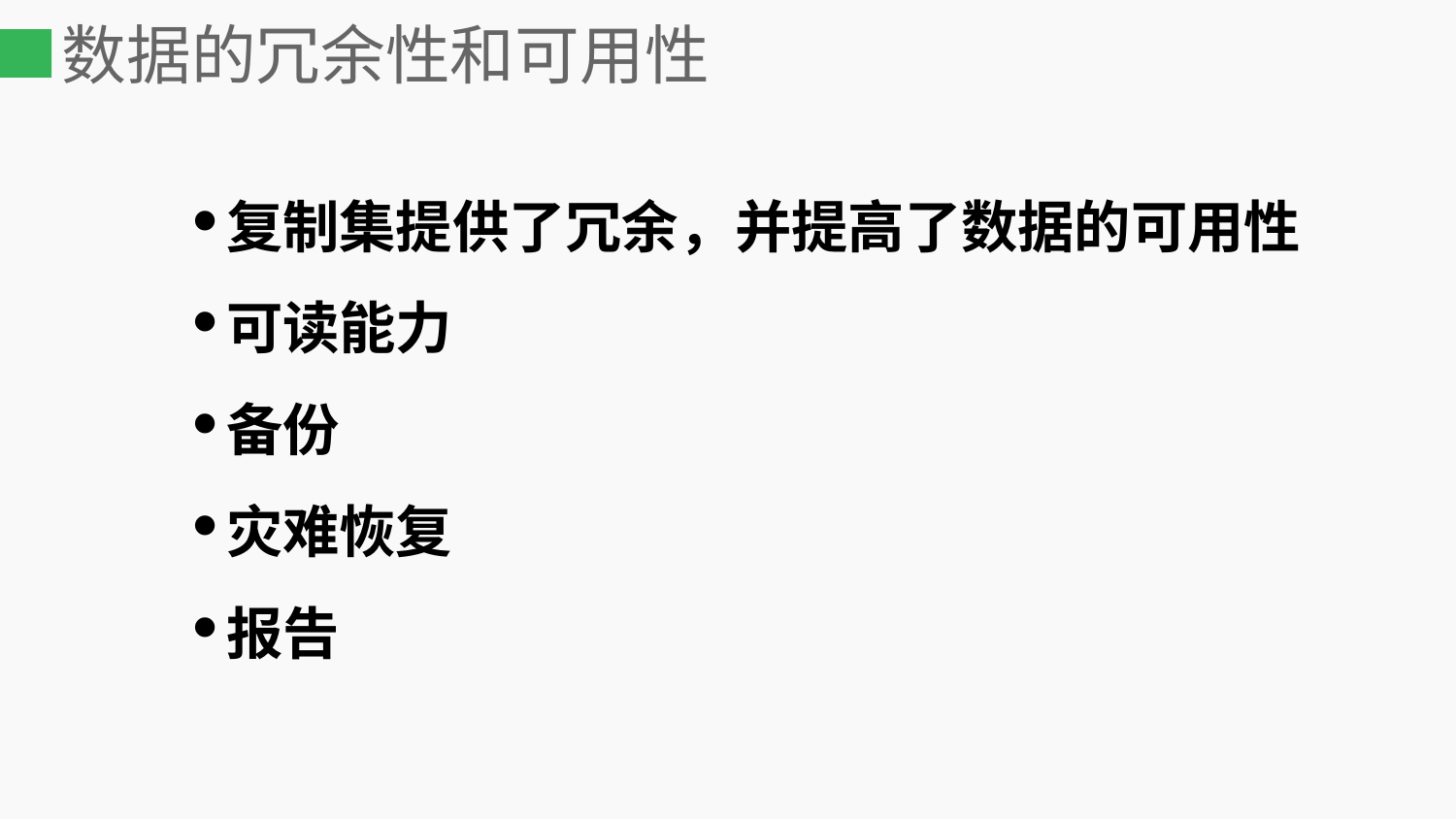

# 数据的冗余性和可用性
复制集提供了冗余，并提高了数据的可用性
可读能力
备份
灾难恢复
报告